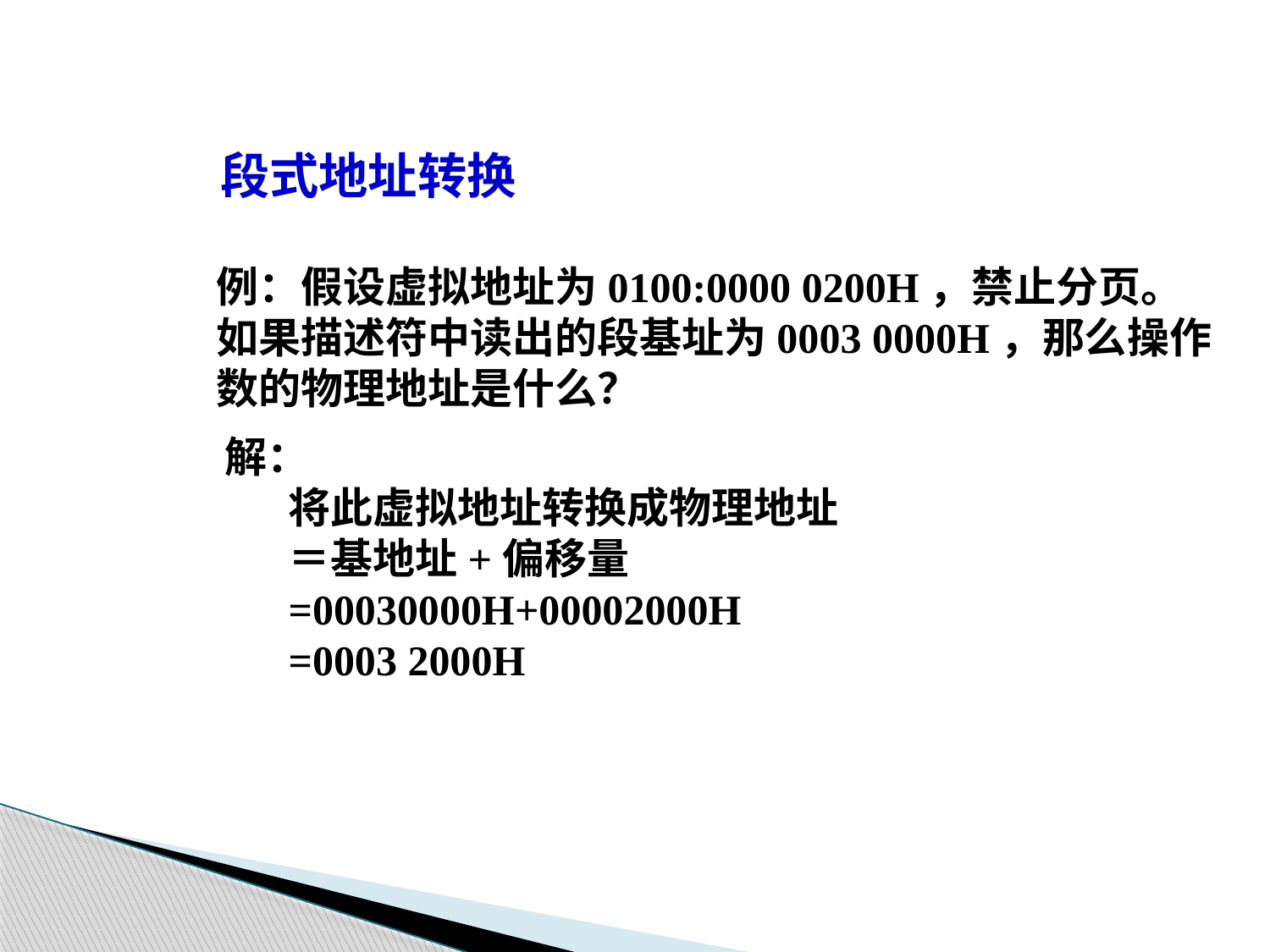

段式地址转换
例：假设虚拟地址为0100:0000 0200H，禁止分页。如果描述符中读出的段基址为0003 0000H，那么操作数的物理地址是什么？

解：
将此虚拟地址转换成物理地址
＝基地址+偏移量
=00030000H+00002000H
=0003 2000H